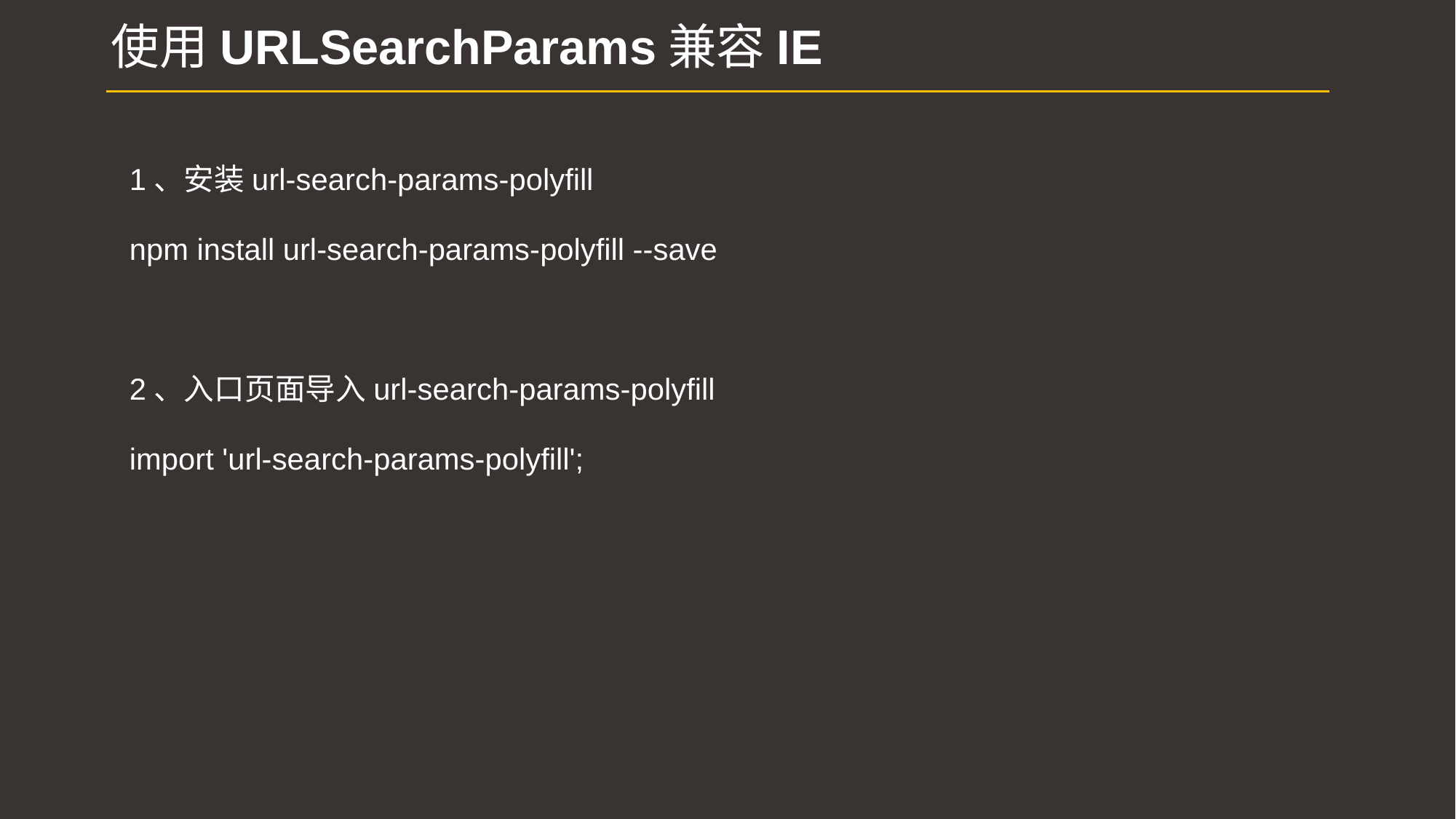

# 使用URLSearchParams兼容IE
1、安装url-search-params-polyfill
npm install url-search-params-polyfill --save

2、入口页面导入url-search-params-polyfill
import 'url-search-params-polyfill';